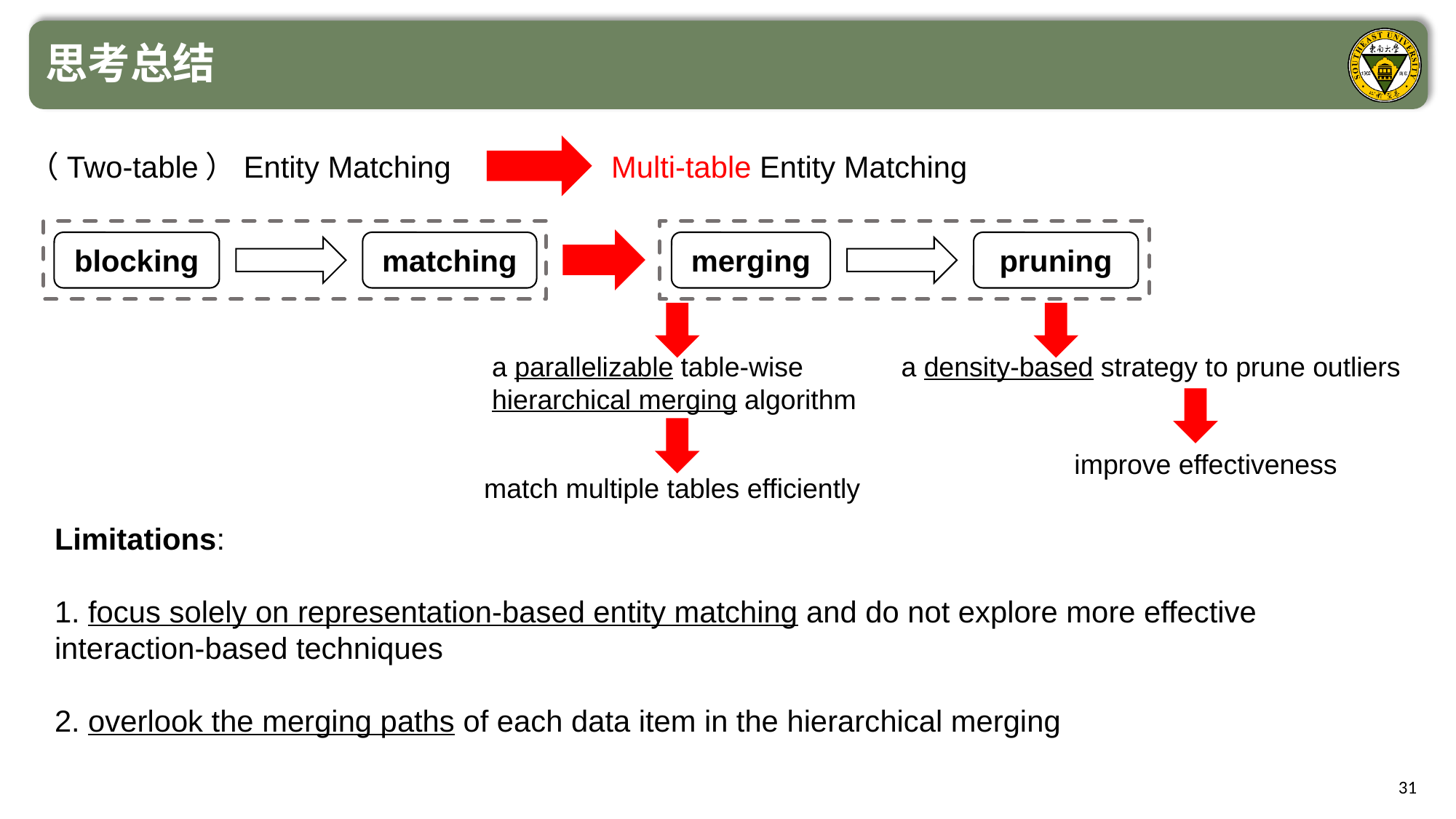

思考总结

（Two-table）Entity Matching
Multi-table Entity Matching

matching
pruning
blocking
merging

a parallelizable table-wise hierarchical merging algorithm
a density-based strategy to prune outliers

 improve effectiveness
match multiple tables efficiently
Limitations:

1. focus solely on representation-based entity matching and do not explore more effective interaction-based techniques

2. overlook the merging paths of each data item in the hierarchical merging
31